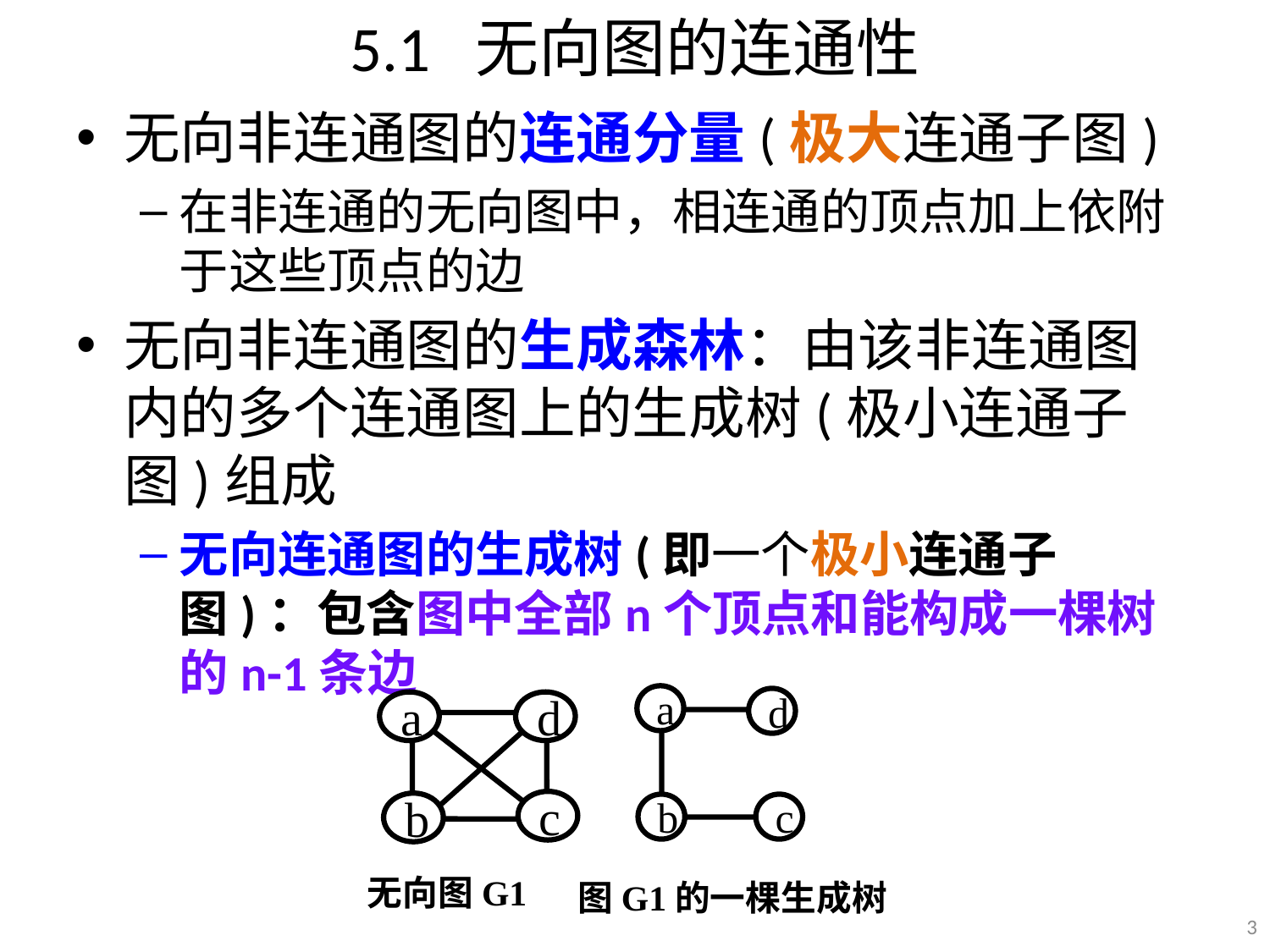

# 5.1  无向图的连通性
无向非连通图的连通分量(极大连通子图)
在非连通的无向图中，相连通的顶点加上依附于这些顶点的边
无向非连通图的生成森林：由该非连通图内的多个连通图上的生成树(极小连通子图)组成
无向连通图的生成树(即一个极小连通子图)：包含图中全部n个顶点和能构成一棵树的n-1条边

a
d

b
c

图G1的一棵生成树
a
d

c
b

无向图G1
3